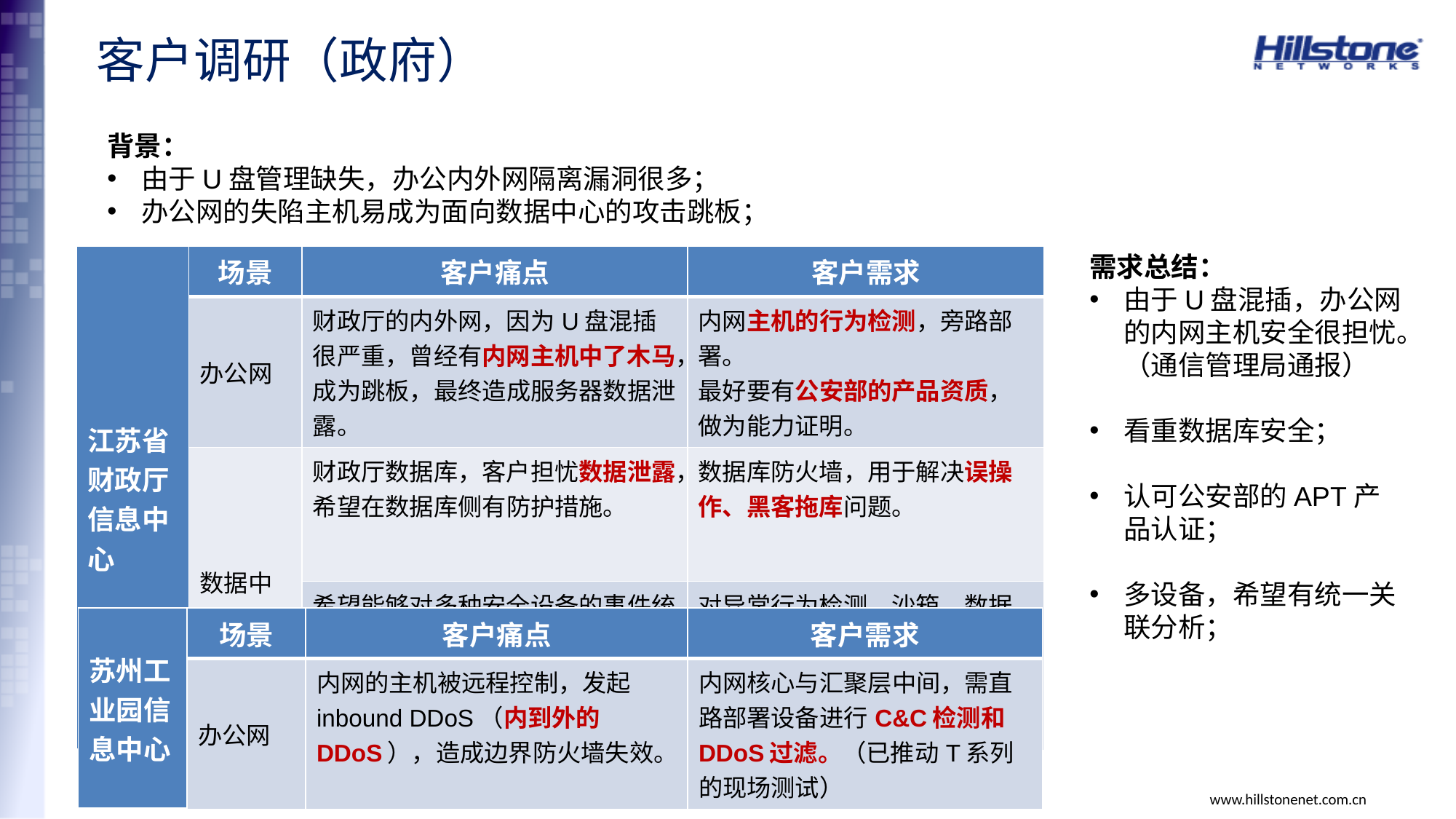

# 客户调研（政府）
背景：
由于U盘管理缺失，办公内外网隔离漏洞很多；
办公网的失陷主机易成为面向数据中心的攻击跳板；
需求总结：
由于U盘混插，办公网的内网主机安全很担忧。（通信管理局通报）

看重数据库安全；

认可公安部的APT产品认证；

多设备，希望有统一关联分析；
| 江苏省财政厅信息中心 | 场景 | 客户痛点 | 客户需求 |
| --- | --- | --- | --- |
|  | 办公网 | 财政厅的内外网，因为U盘混插很严重，曾经有内网主机中了木马，成为跳板，最终造成服务器数据泄露。 | 内网主机的行为检测，旁路部署。 最好要有公安部的产品资质，做为能力证明。 |
|  | 数据中心 | 财政厅数据库，客户担忧数据泄露，希望在数据库侧有防护措施。 | 数据库防火墙，用于解决误操作、黑客拖库问题。 |
|  |  | 希望能够对多种安全设备的事件统一关联分析。 | 对异常行为检测、沙箱、数据库防火墙、NGFW的事件统一关联分析。 |
| 苏州工业园信息中心 | 场景 | 客户痛点 | 客户需求 |
| --- | --- | --- | --- |
|  | 办公网 | 内网的主机被远程控制，发起inbound DDoS（内到外的DDoS），造成边界防火墙失效。 | 内网核心与汇聚层中间，需直路部署设备进行C&C检测和DDoS过滤。（已推动T系列的现场测试） |